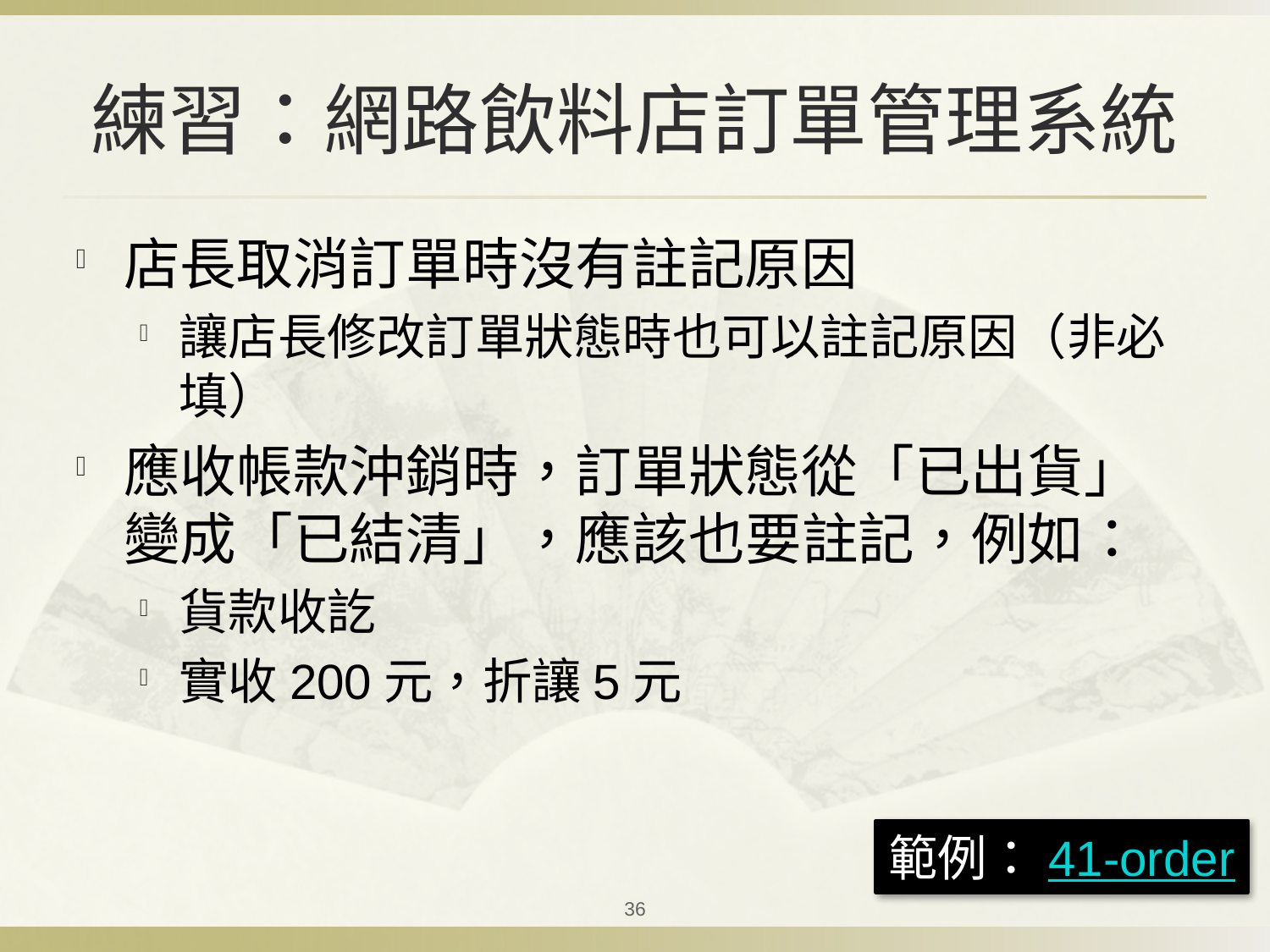

# 練習：網路飲料店訂單管理系統
店長取消訂單時沒有註記原因
讓店長修改訂單狀態時也可以註記原因（非必填）
應收帳款沖銷時，訂單狀態從「已出貨」變成「已結清」，應該也要註記，例如：
貨款收訖
實收200元，折讓5元

範例：41-order
36